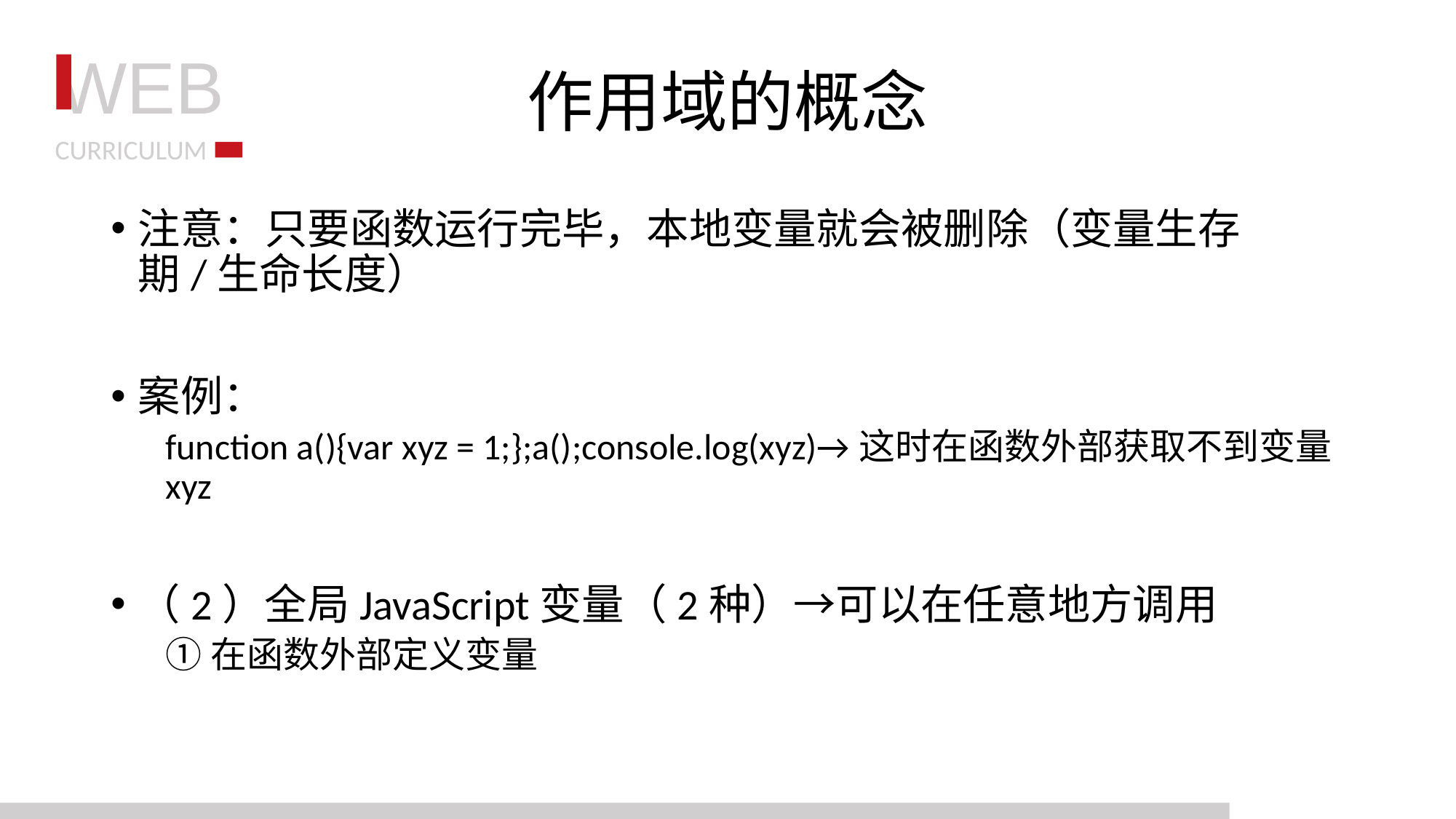

# 作用域的概念
注意：只要函数运行完毕，本地变量就会被删除（变量生存期/生命长度）

案例：
function a(){var xyz = 1;};a();console.log(xyz)→这时在函数外部获取不到变量xyz

（2）全局JavaScript变量（2种）→可以在任意地方调用
①在函数外部定义变量